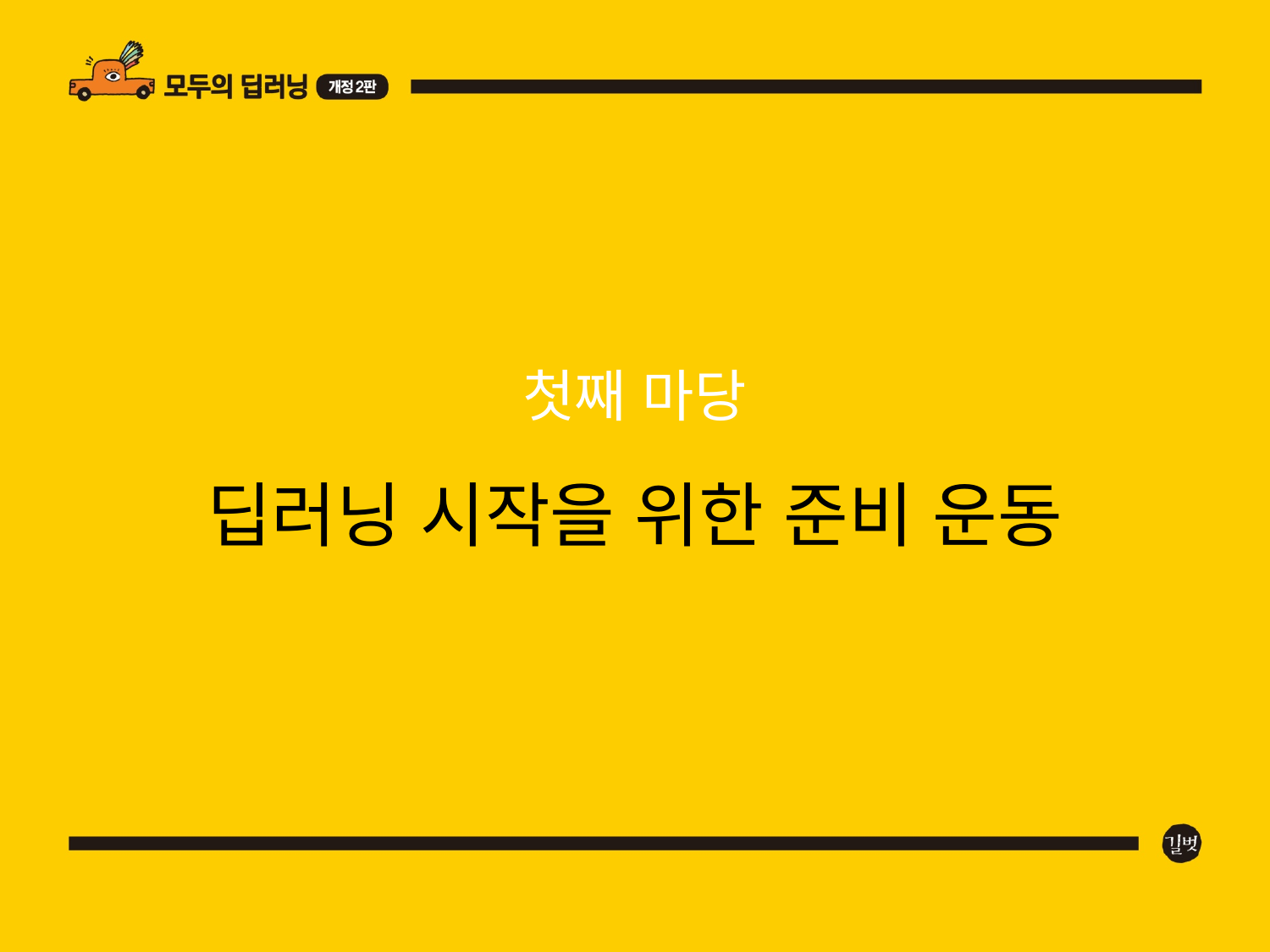

첫째 마당

딥러닝 시작을 위한 준비 운동